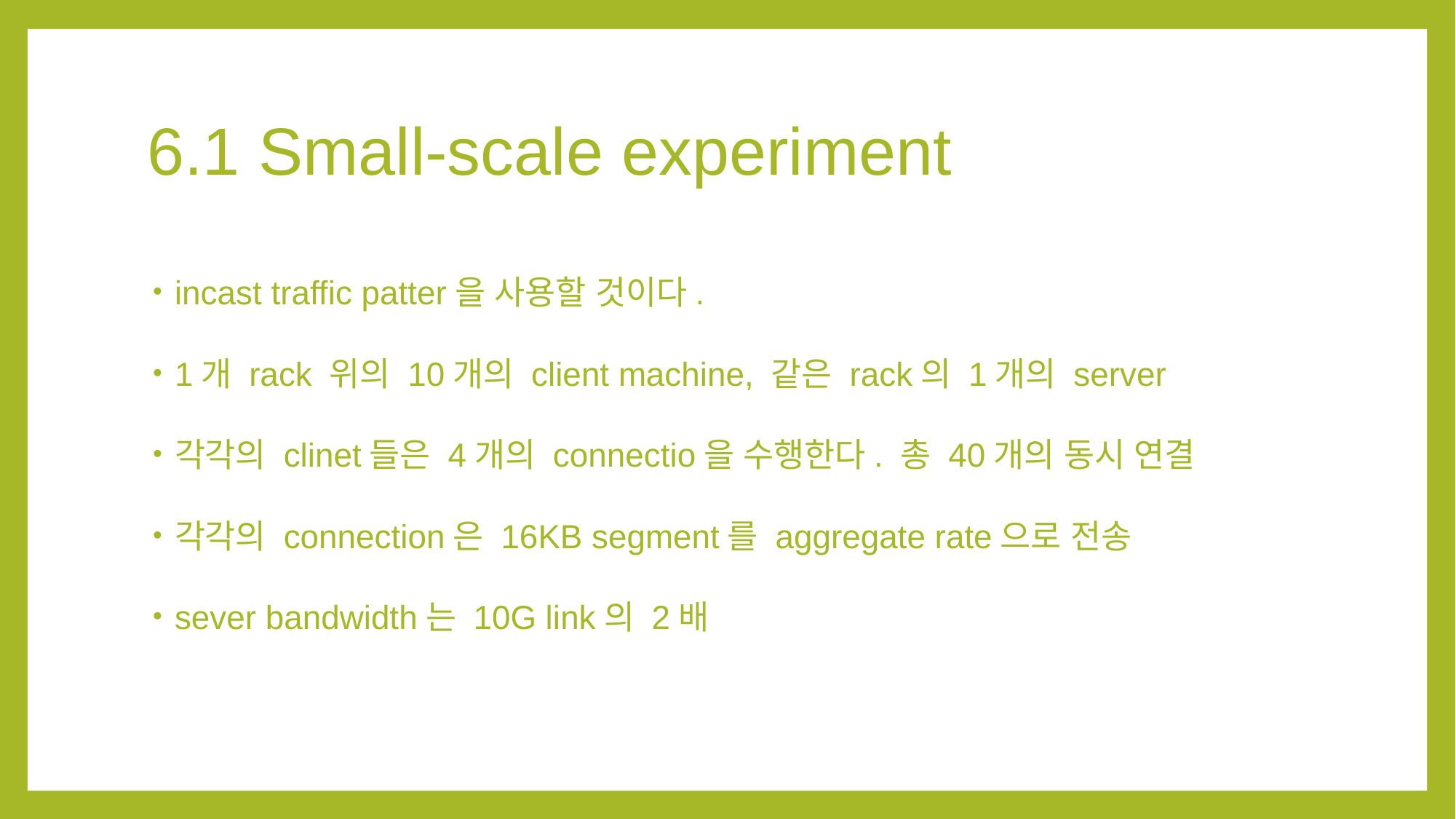

# 6.1 Small-scale experiment
incast traffic patter을 사용할 것이다.
1개 rack 위의 10개의 client machine, 같은 rack의 1개의 server
각각의 clinet들은 4개의 connectio을 수행한다. 총 40개의 동시 연결
각각의 connection은 16KB segment를 aggregate rate으로 전송
sever bandwidth는 10G link의 2배